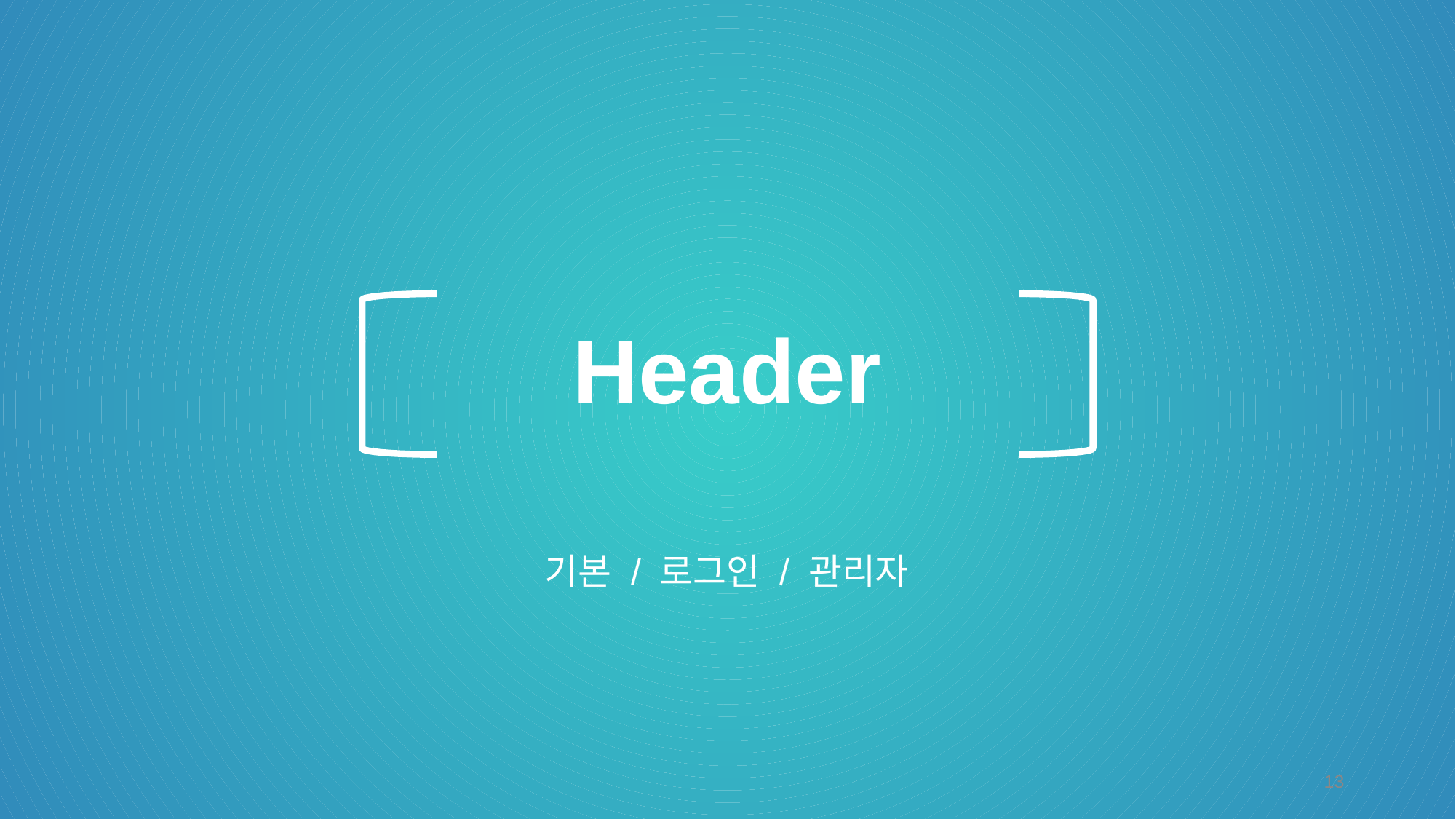

# Header

기본 / 로그인 / 관리자
13